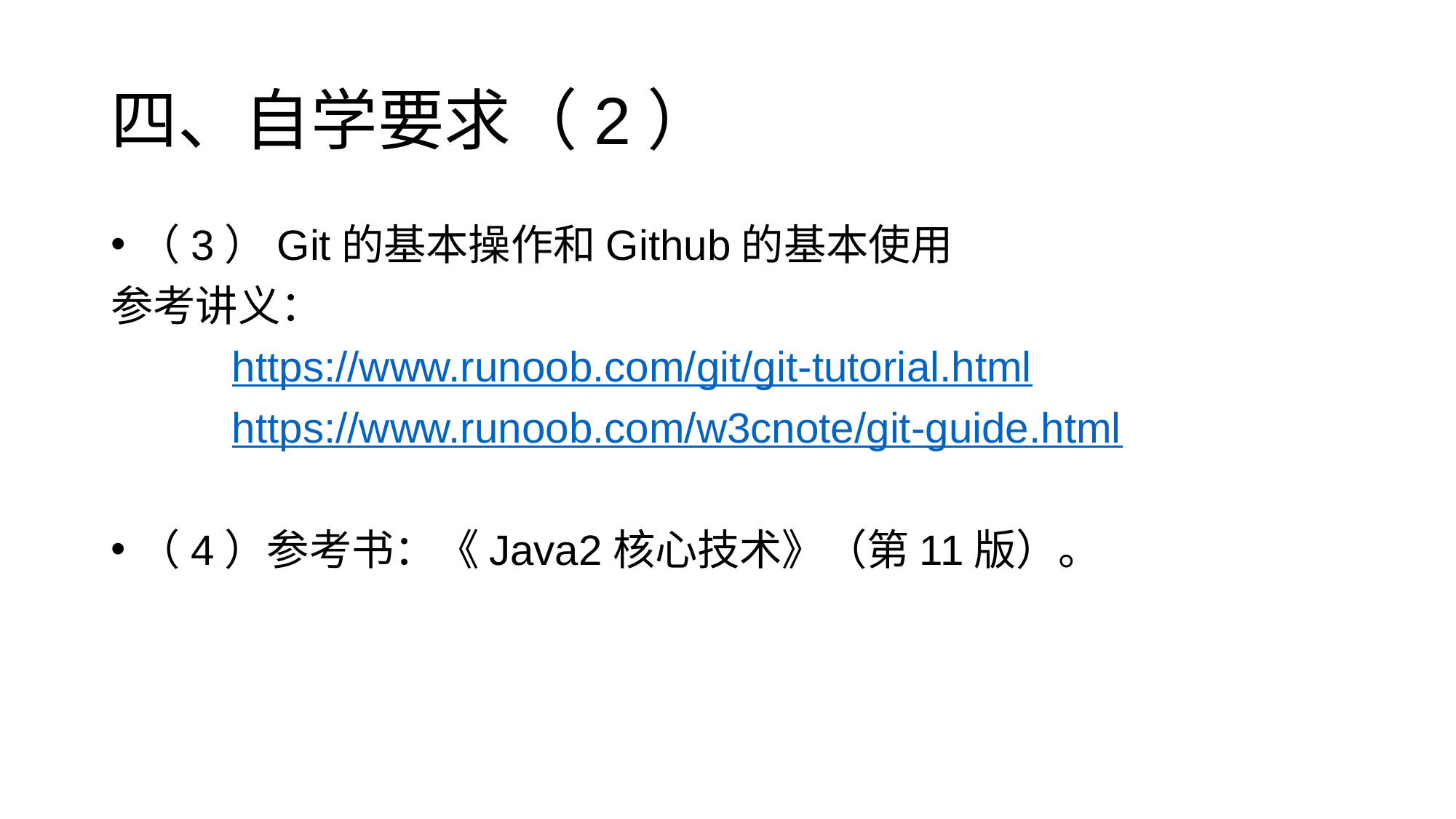

# 四、自学要求（2）
（3）Git的基本操作和Github的基本使用
参考讲义：
	 https://www.runoob.com/git/git-tutorial.html
	 https://www.runoob.com/w3cnote/git-guide.html

（4）参考书：《Java2核心技术》（第11版）。